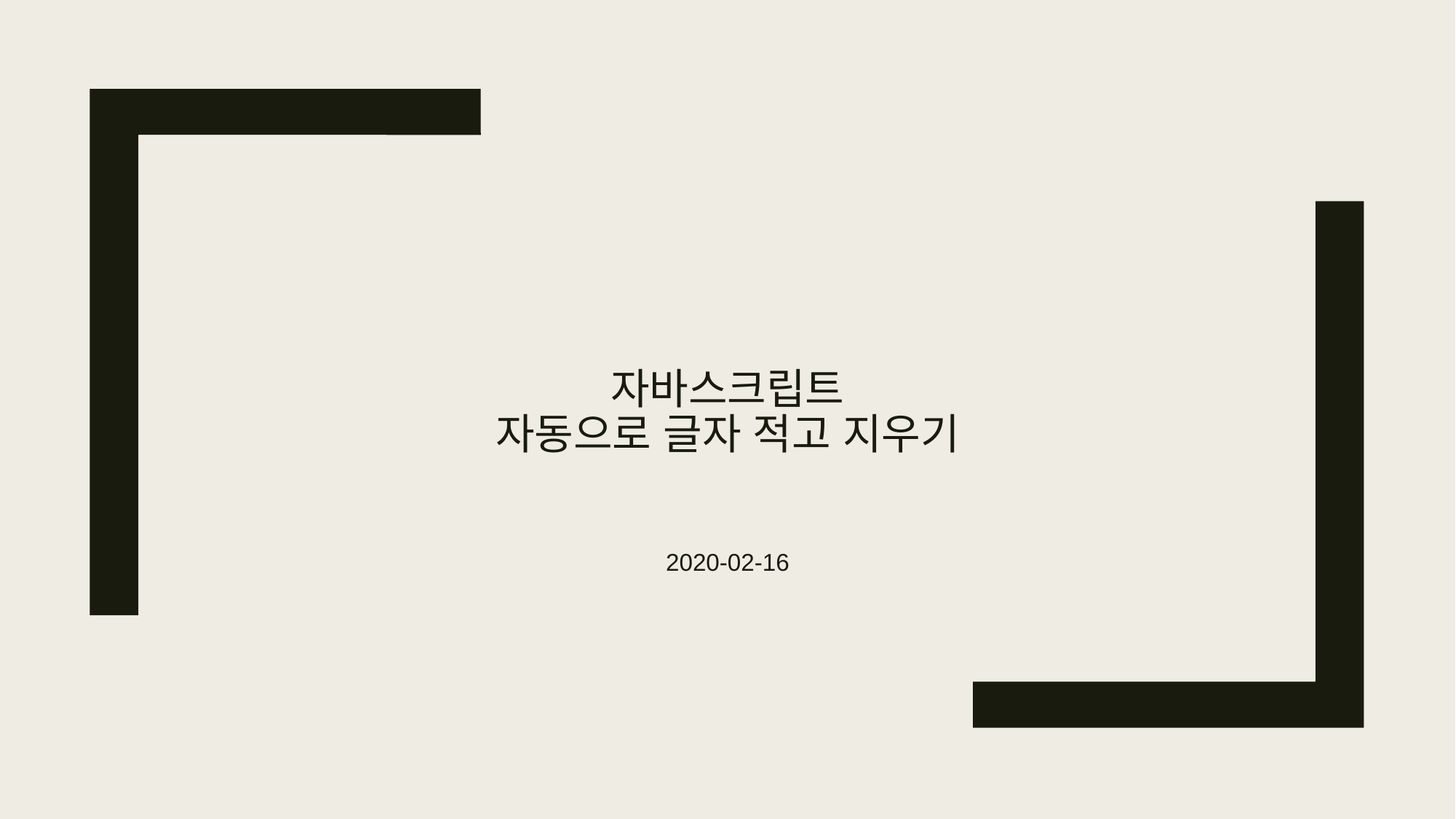

# 자바스크립트 자동으로 글자 적고 지우기
2020-02-16